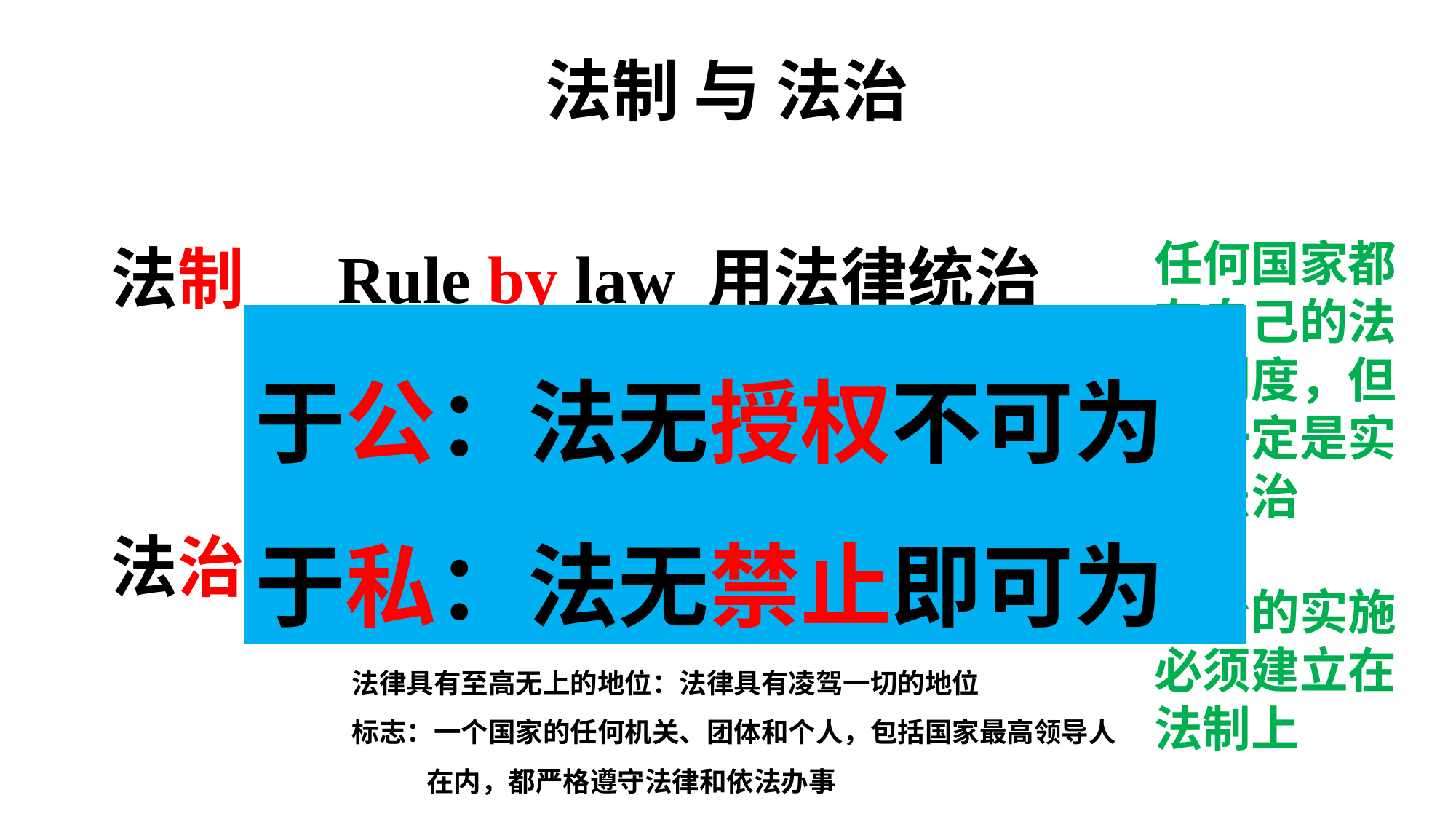

# 法制 与 法治
法制

法治
用法律统治

法律的统治
Rule by law

Rule of law
任何国家都有自己的法律制度，但不一定是实行法治

法治的实施必须建立在法制上
于公：法无授权不可为
于私：法无禁止即可为
法律是政府管理国家、管理社会的工具，法律工具主义
标志：一个国家从立法、执法、司法、守法到法律监督等方面，
           都有比较完备的法律和制度
法律具有至高无上的地位：法律具有凌驾一切的地位
标志：一个国家的任何机关、团体和个人，包括国家最高领导人
           在内，都严格遵守法律和依法办事